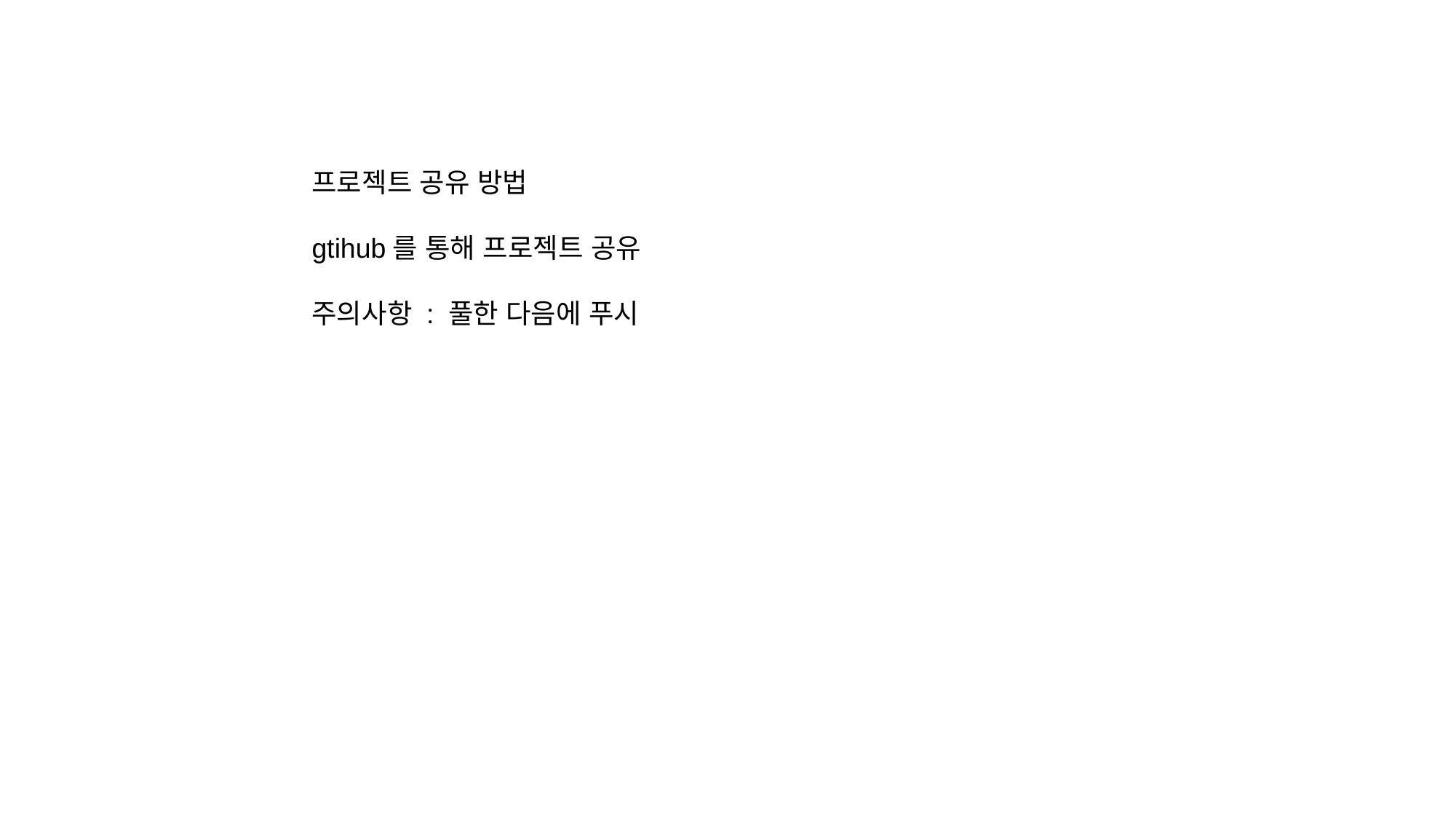

프로젝트 공유 방법

gtihub를 통해 프로젝트 공유

주의사항 : 풀한 다음에 푸시